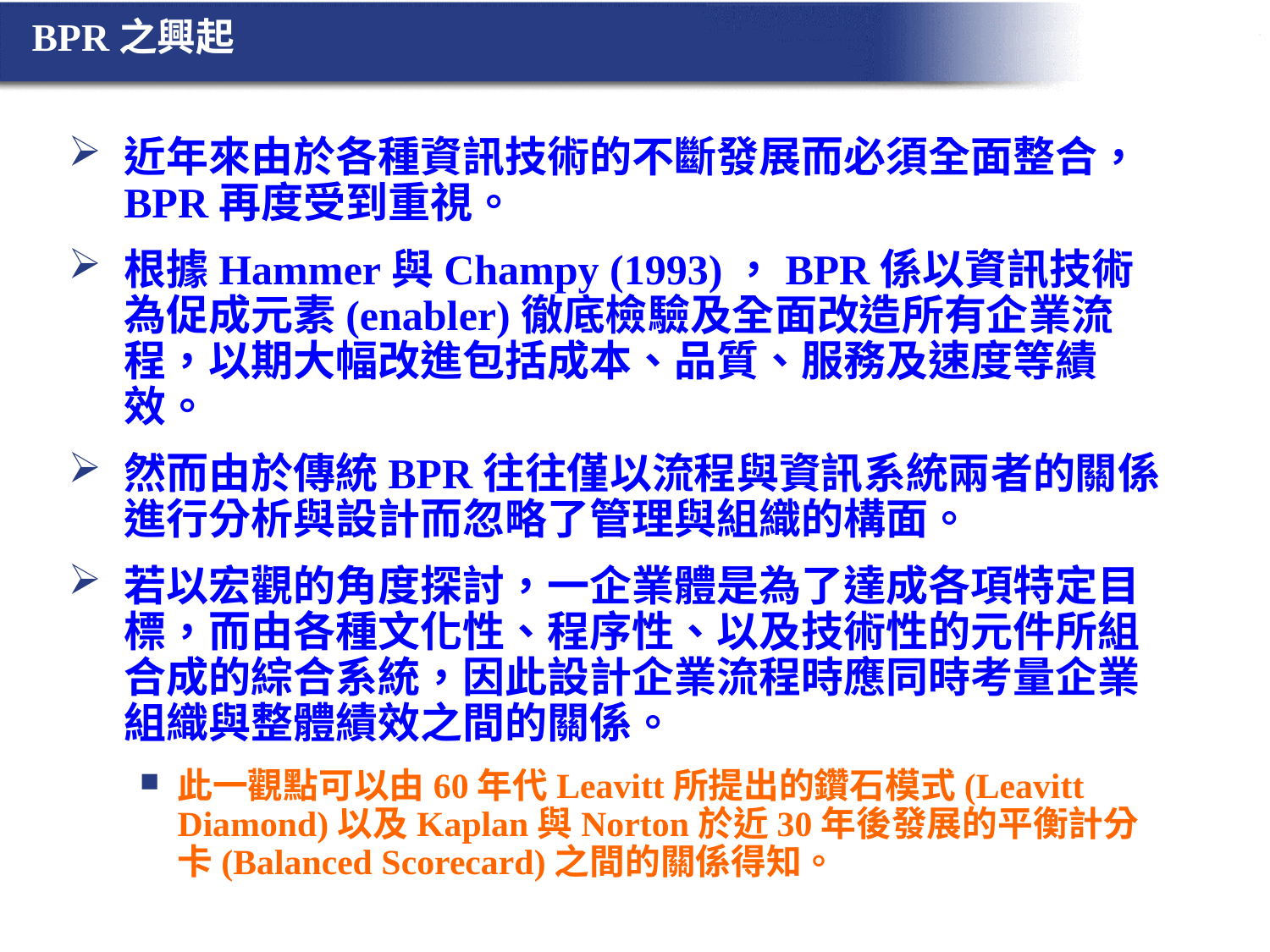

# BPR之興起
近年來由於各種資訊技術的不斷發展而必須全面整合，BPR再度受到重視。
根據Hammer與Champy (1993)，BPR係以資訊技術為促成元素(enabler)徹底檢驗及全面改造所有企業流程，以期大幅改進包括成本、品質、服務及速度等績效。
然而由於傳統BPR往往僅以流程與資訊系統兩者的關係進行分析與設計而忽略了管理與組織的構面。
若以宏觀的角度探討，一企業體是為了達成各項特定目標，而由各種文化性、程序性、以及技術性的元件所組合成的綜合系統，因此設計企業流程時應同時考量企業組織與整體績效之間的關係。
此一觀點可以由60年代Leavitt所提出的鑽石模式(Leavitt Diamond)以及Kaplan與Norton於近30年後發展的平衡計分卡(Balanced Scorecard)之間的關係得知。